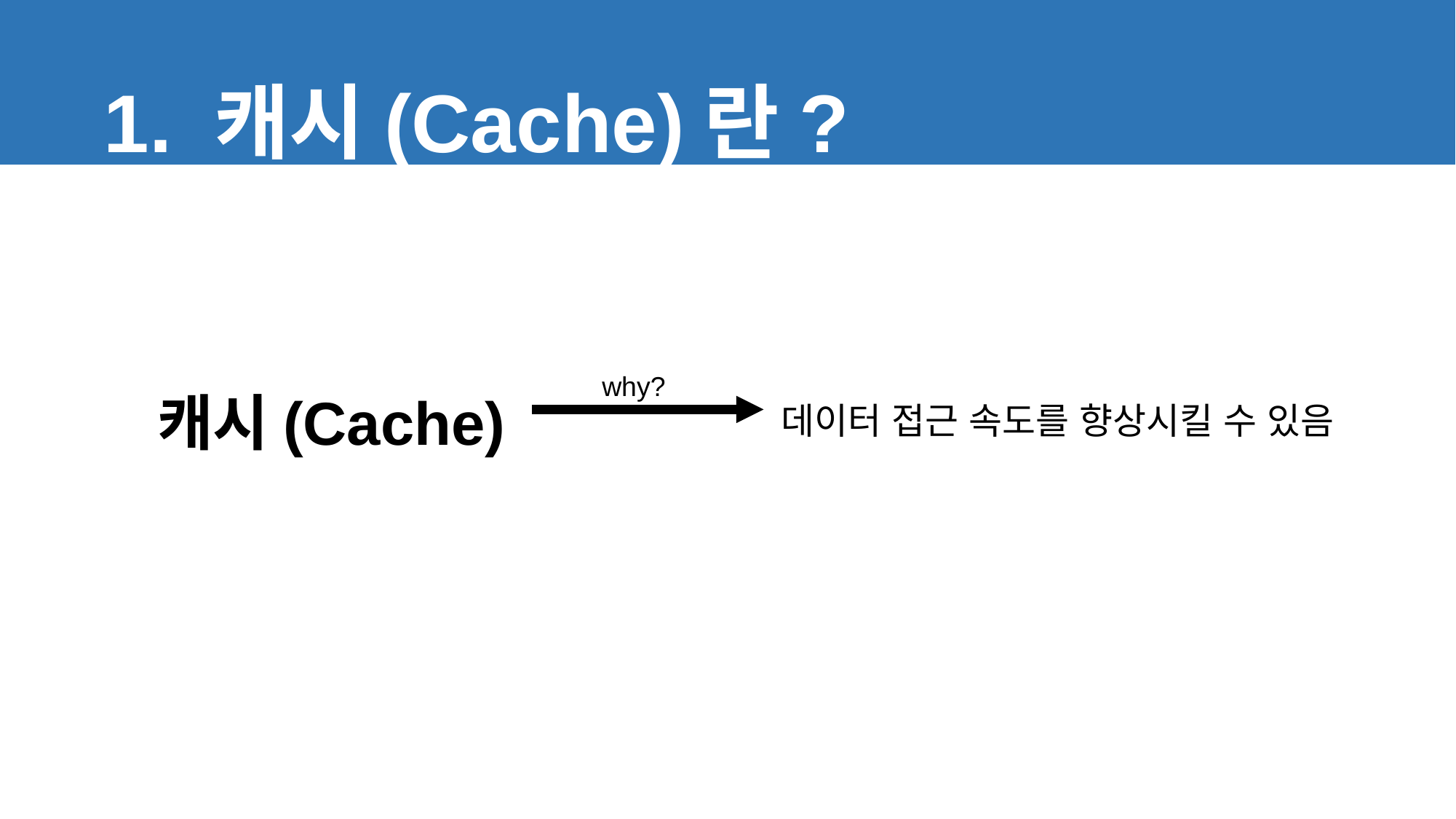

1. 캐시(Cache)란?
캐시(Cache)
why?
데이터 접근 속도를 향상시킬 수 있음